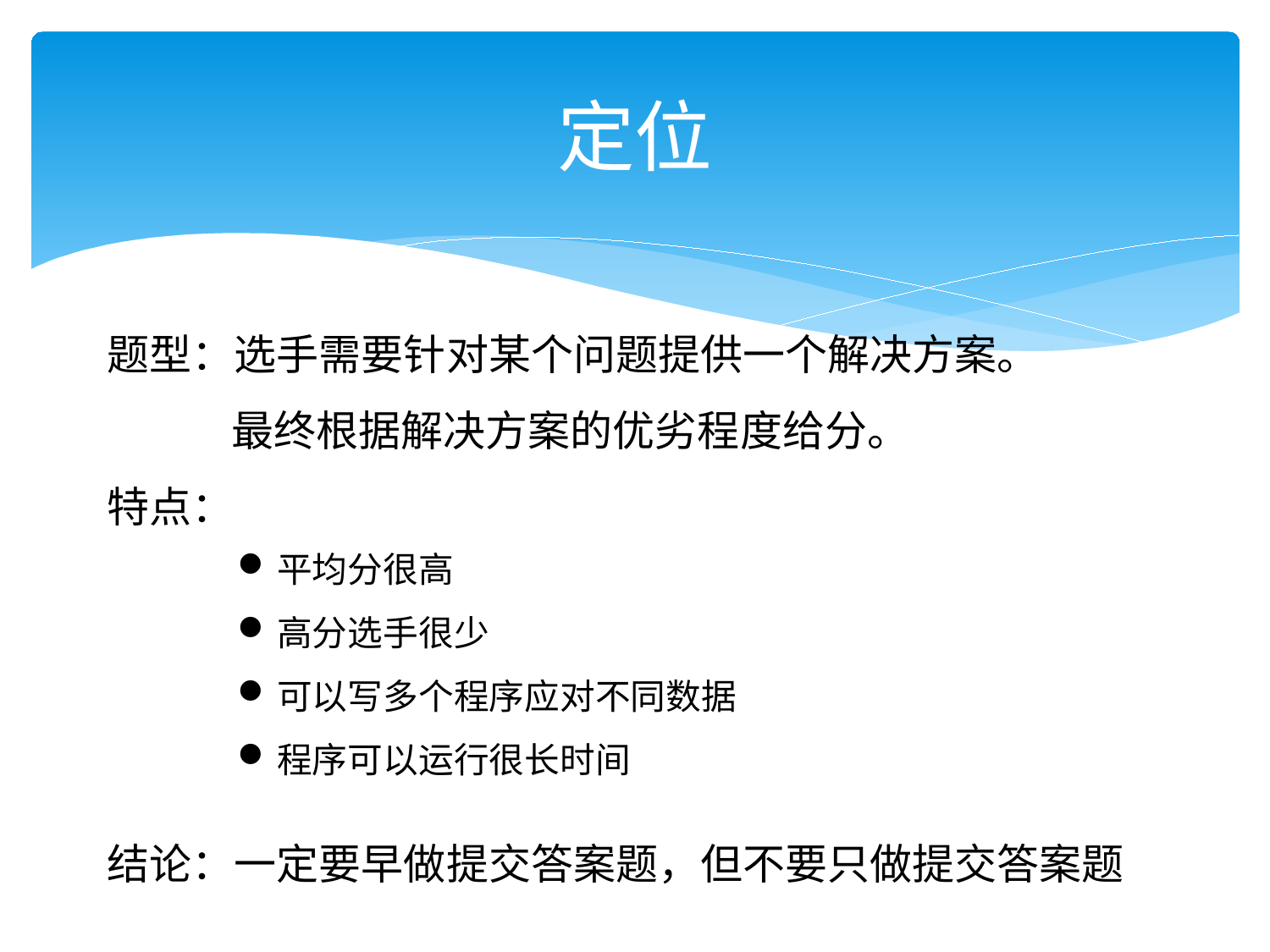

# 定位
题型：选手需要针对某个问题提供一个解决方案。
            最终根据解决方案的优劣程度给分。
特点：
平均分很高
高分选手很少
可以写多个程序应对不同数据
程序可以运行很长时间
结论：一定要早做提交答案题，但不要只做提交答案题